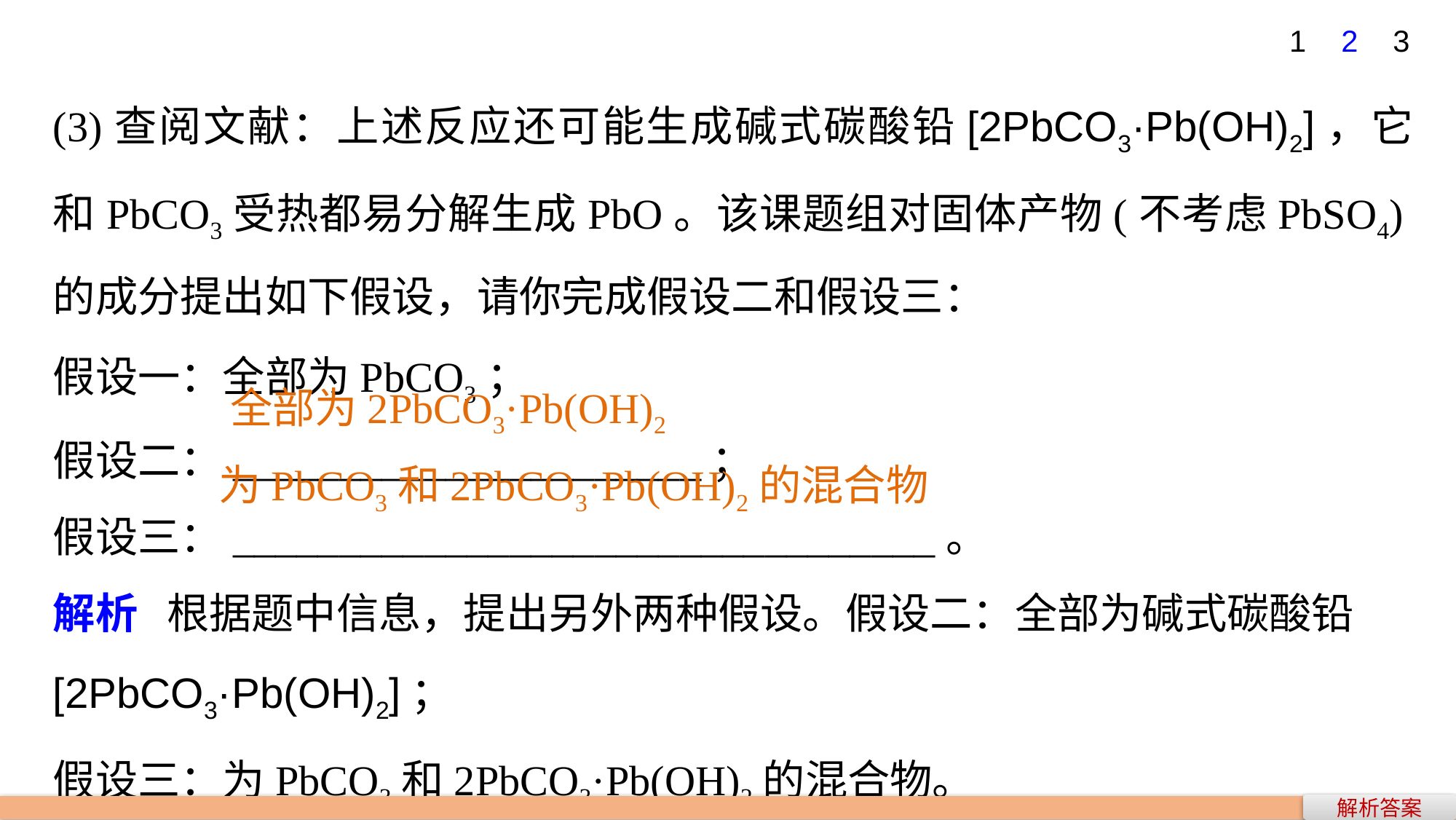

1
2
3
(3)查阅文献：上述反应还可能生成碱式碳酸铅[2PbCO3·Pb(OH)2]，它和PbCO3受热都易分解生成PbO。该课题组对固体产物(不考虑PbSO4)的成分提出如下假设，请你完成假设二和假设三：
假设一：全部为PbCO3；
假设二：______________________；
假设三：_________________________________。
解析   根据题中信息，提出另外两种假设。假设二：全部为碱式碳酸铅[2PbCO3·Pb(OH)2]；
假设三：为PbCO3和2PbCO3·Pb(OH)2的混合物。
全部为2PbCO3·Pb(OH)2
为PbCO3和2PbCO3·Pb(OH)2的混合物
解析答案